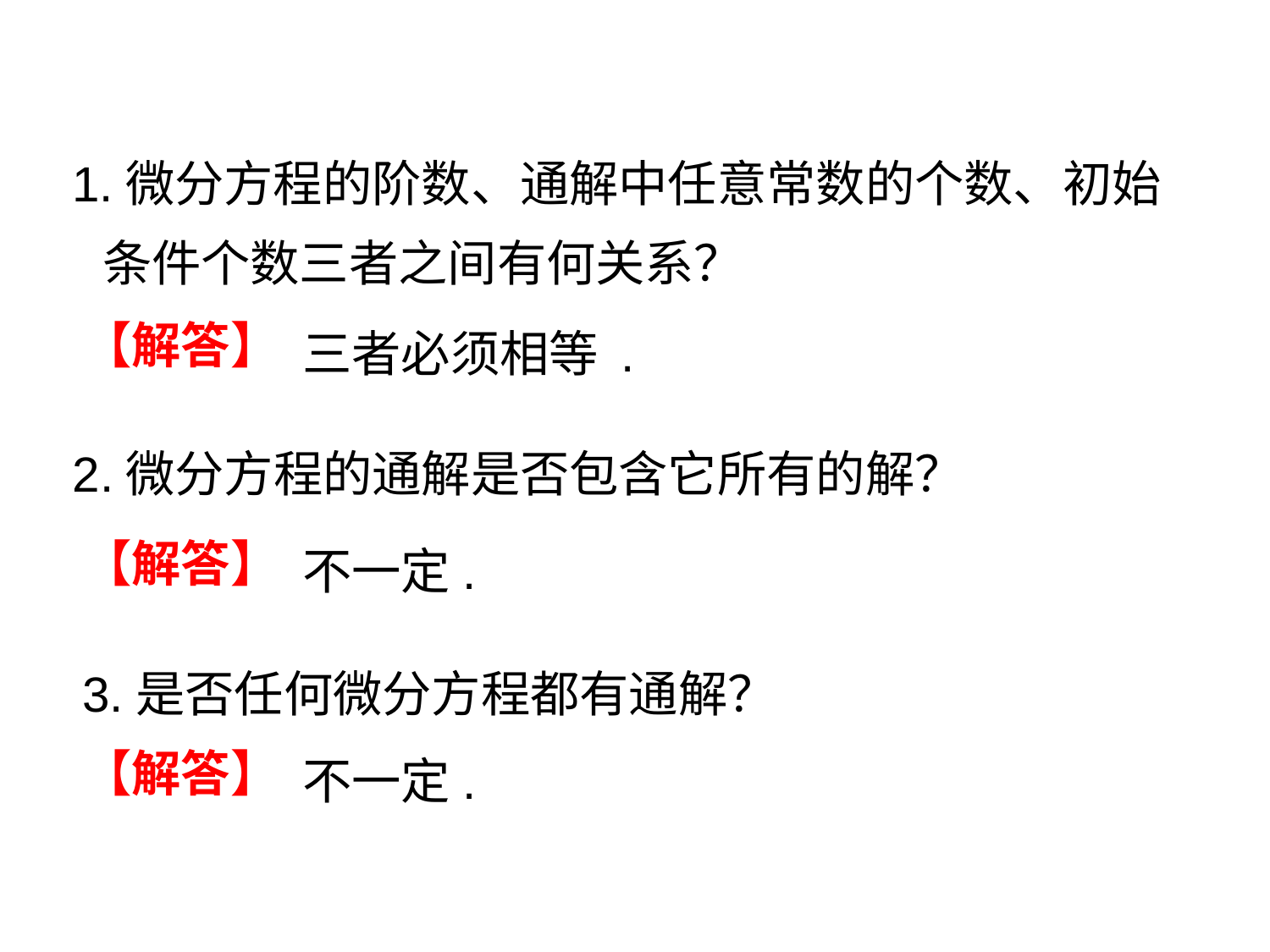

1.微分方程的阶数、通解中任意常数的个数、初始
条件个数三者之间有何关系？
【解答】
三者必须相等 .
2.微分方程的通解是否包含它所有的解？
【解答】
不一定.
3.是否任何微分方程都有通解？
【解答】
不一定.